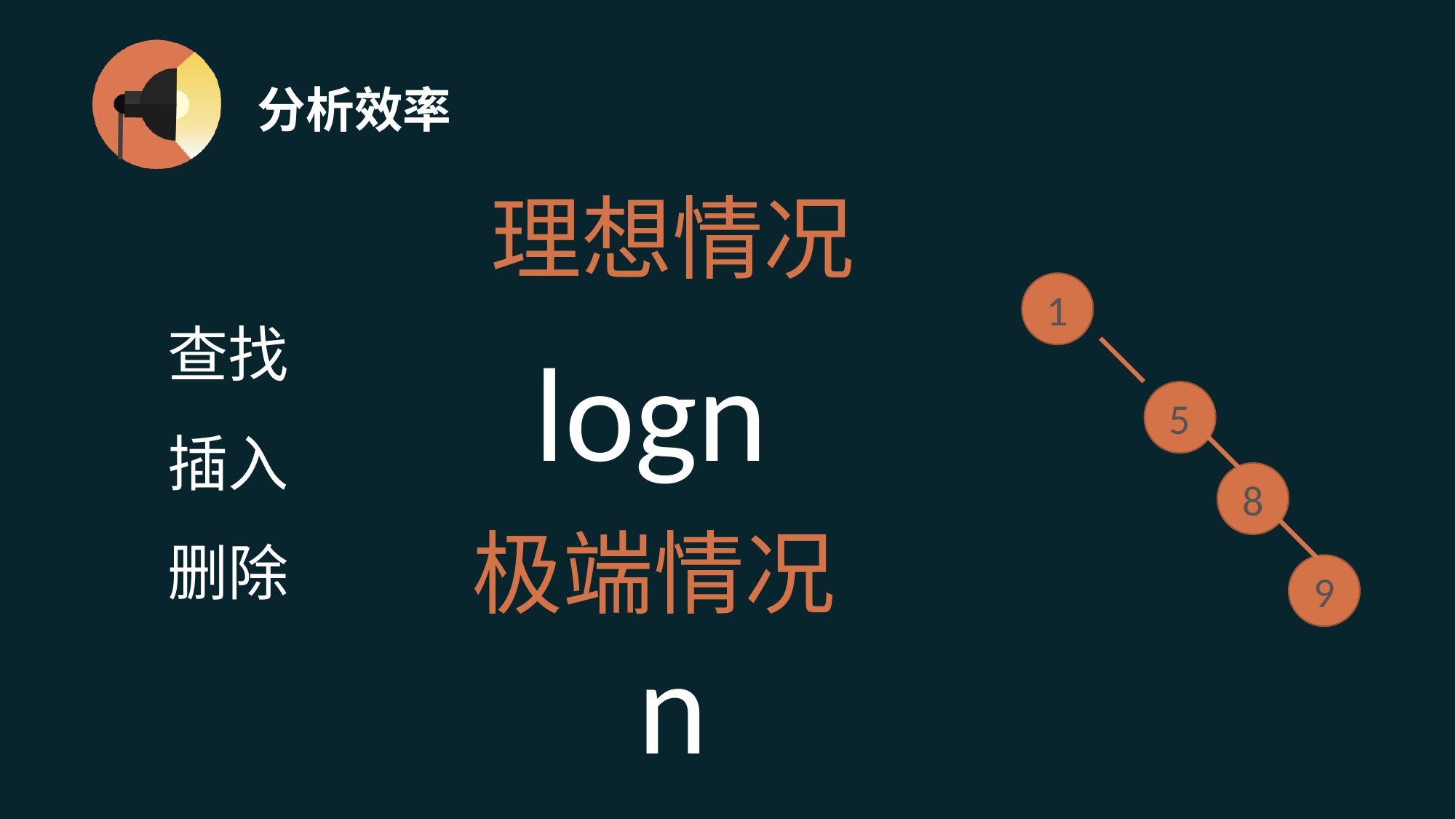

# 分析效率
理想情况
1
查找
插入
删除
logn
5
8
极端情况
9
n